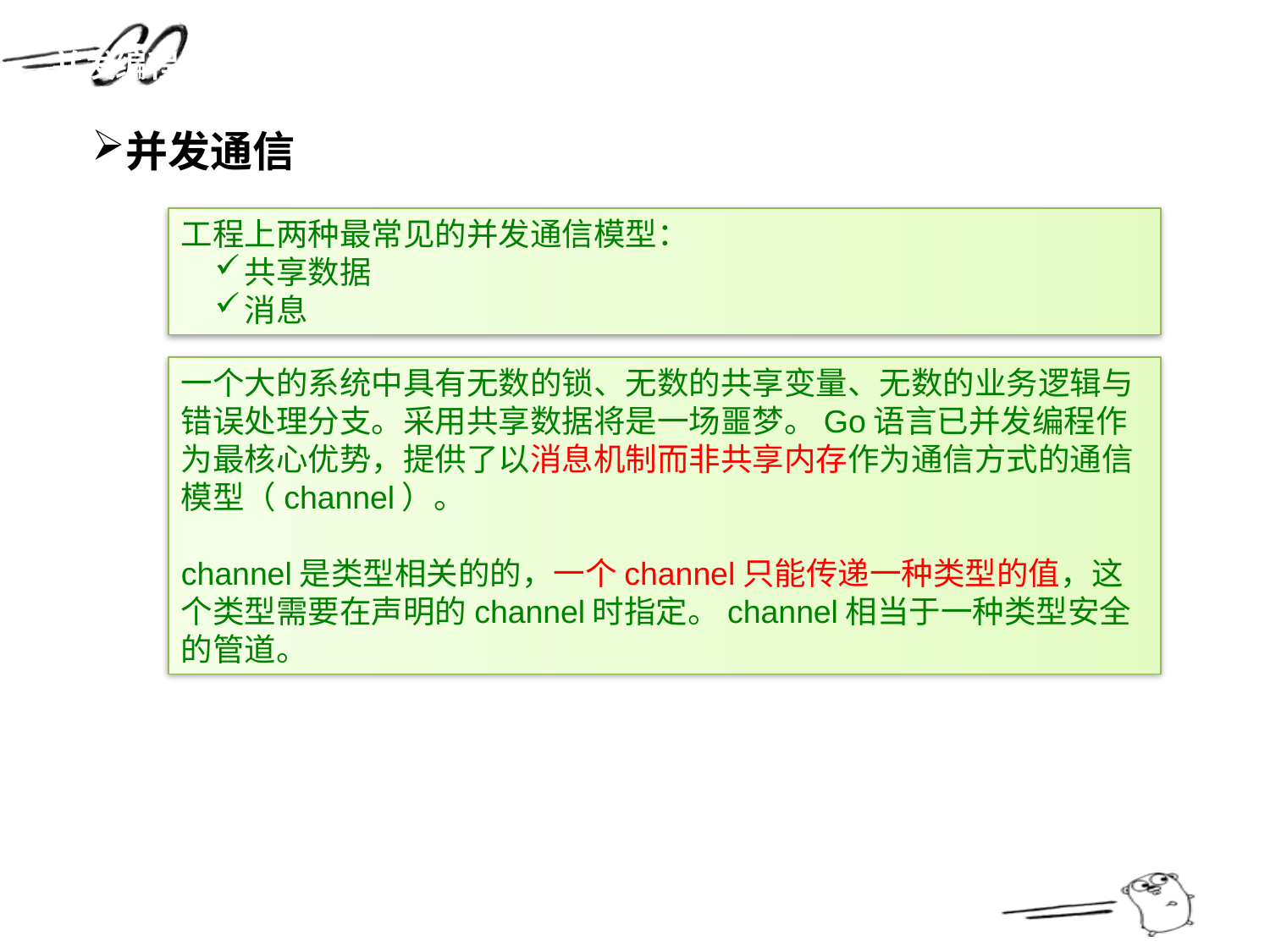

并发编程
并发通信
工程上两种最常见的并发通信模型：
共享数据
消息
一个大的系统中具有无数的锁、无数的共享变量、无数的业务逻辑与错误处理分支。采用共享数据将是一场噩梦。Go语言已并发编程作为最核心优势，提供了以消息机制而非共享内存作为通信方式的通信模型（channel）。

channel是类型相关的的，一个channel只能传递一种类型的值，这个类型需要在声明的channel时指定。channel相当于一种类型安全的管道。
33